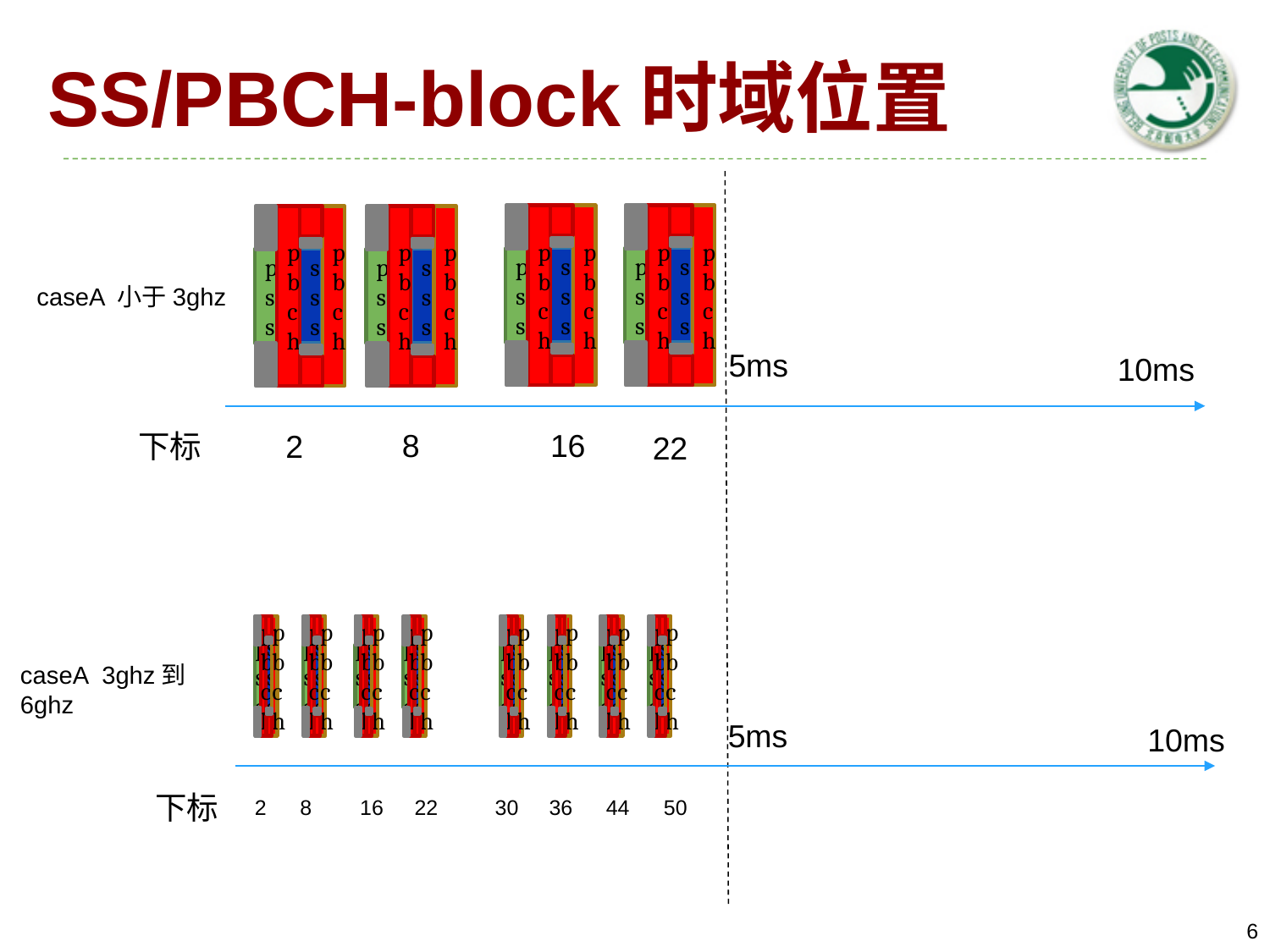

# SS/PBCH-block时域位置

pbch
pbch

pss
sss

pbch
pbch

pss
sss

pbch
pbch

pss
sss

pbch
pbch

pss
sss

caseA 小于3ghz
5ms
10ms
8
16
2
下标
22

pbch
pbch

pss
sss

pbch
pbch

pss
sss

pbch
pbch

pss
sss

pbch
pbch

pss
sss

pbch
pbch

pss
sss

pbch
pbch

pss
sss

pbch
pbch

pss
sss

pbch
pbch

pss
sss

caseA  3ghz到6ghz
5ms
10ms
下标
2
8
16
22
30
36
44
50
6